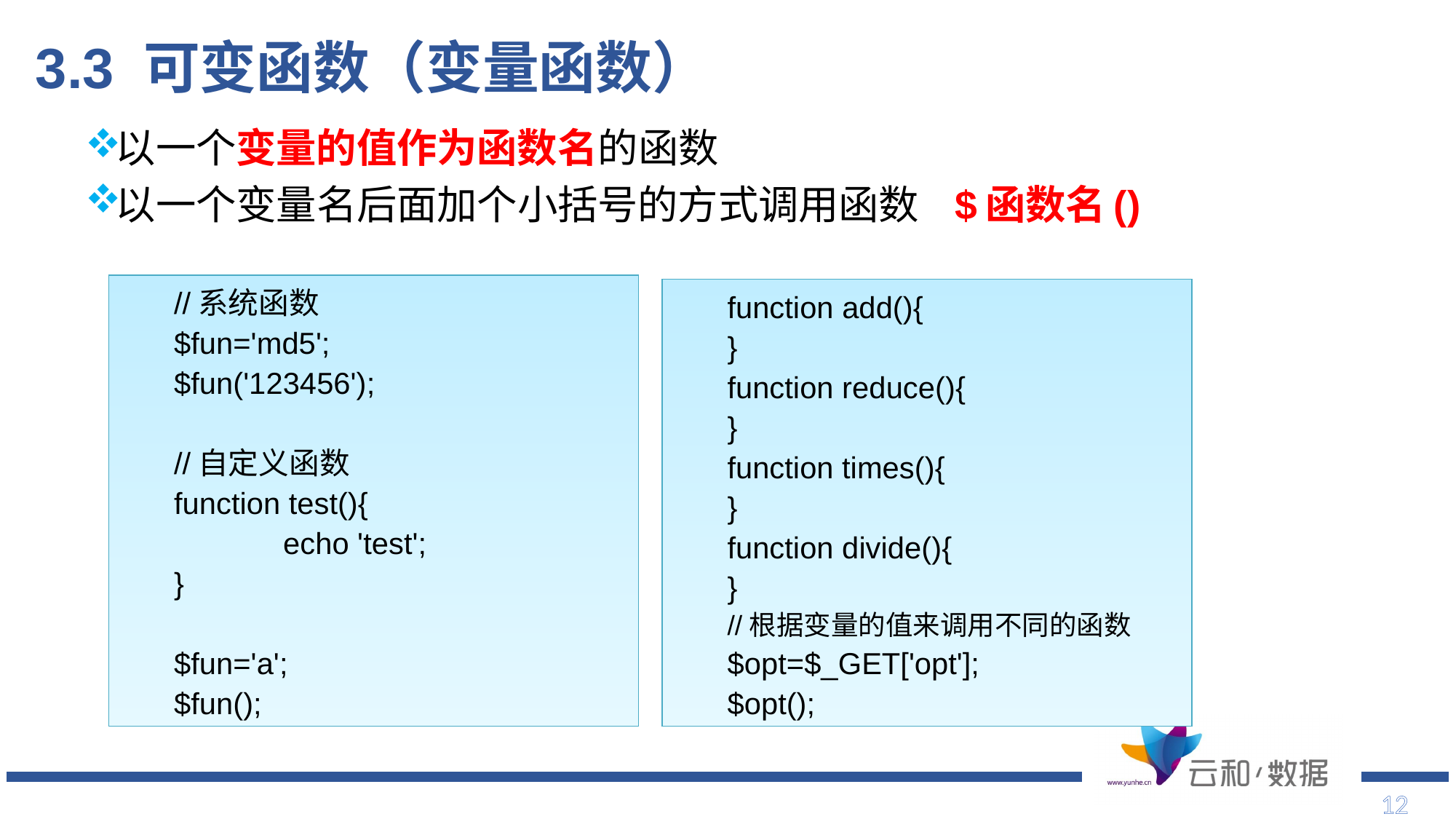

3.3 可变函数（变量函数）
以一个变量的值作为函数名的函数
以一个变量名后面加个小括号的方式调用函数   $函数名()
//系统函数
$fun='md5';
$fun('123456');

//自定义函数
function test(){
	echo 'test';
}

$fun='a';
$fun();
function add(){
}
function reduce(){
}
function times(){
}
function divide(){
}
//根据变量的值来调用不同的函数
$opt=$_GET['opt'];
$opt();